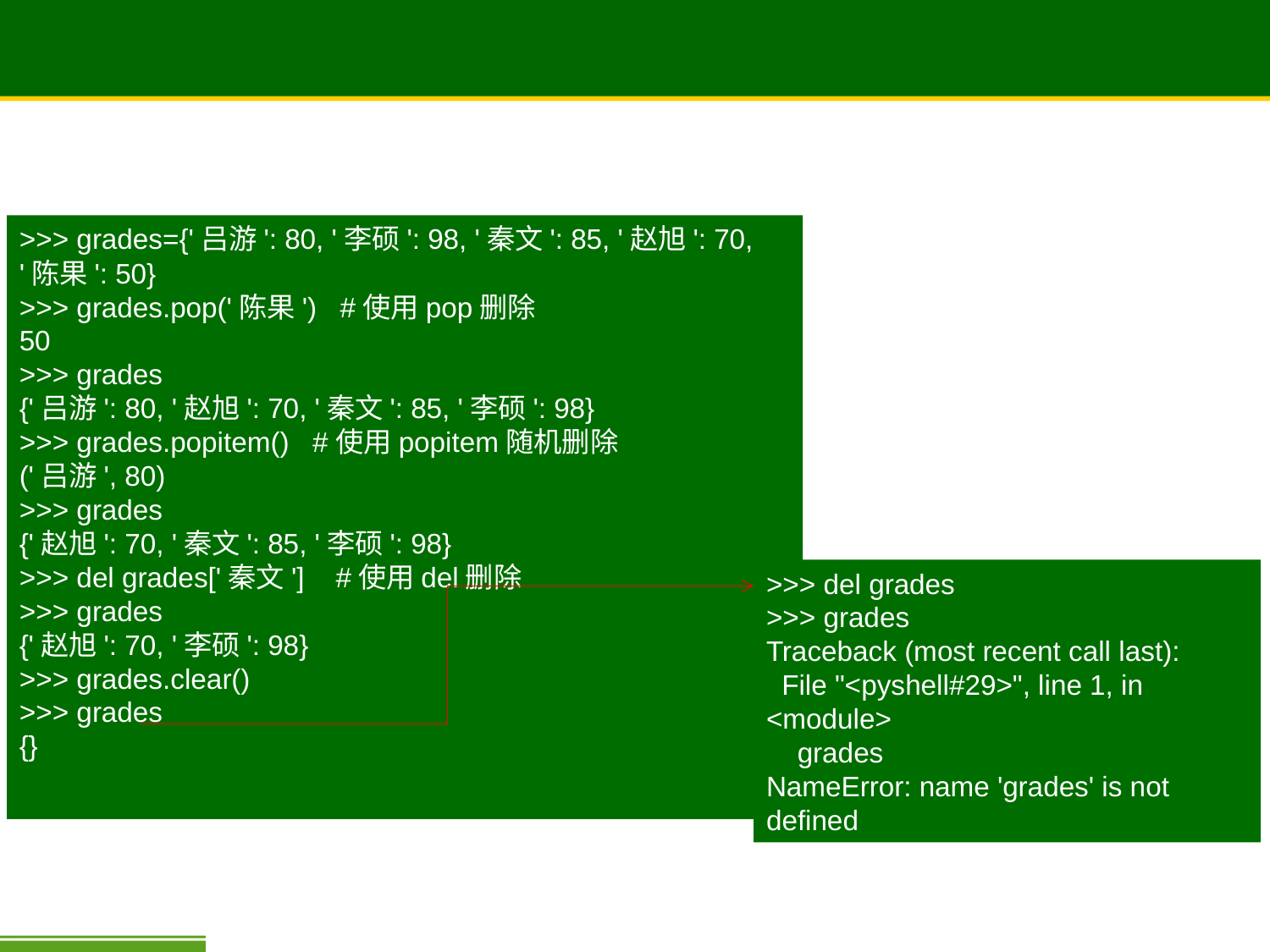

>>> grades={'吕游': 80, '李硕': 98, '秦文': 85, '赵旭': 70, '陈果': 50}
>>> grades.pop('陈果')   #使用pop删除
50
>>> grades
{'吕游': 80, '赵旭': 70, '秦文': 85, '李硕': 98}
>>> grades.popitem()   #使用popitem随机删除
('吕游', 80)
>>> grades
{'赵旭': 70, '秦文': 85, '李硕': 98}
>>> del grades['秦文']    #使用del删除
>>> grades
{'赵旭': 70, '李硕': 98}
>>> grades.clear()
>>> grades
{}

>>> del grades
>>> grades
Traceback (most recent call last):
  File "<pyshell#29>", line 1, in <module>
    grades
NameError: name 'grades' is not defined